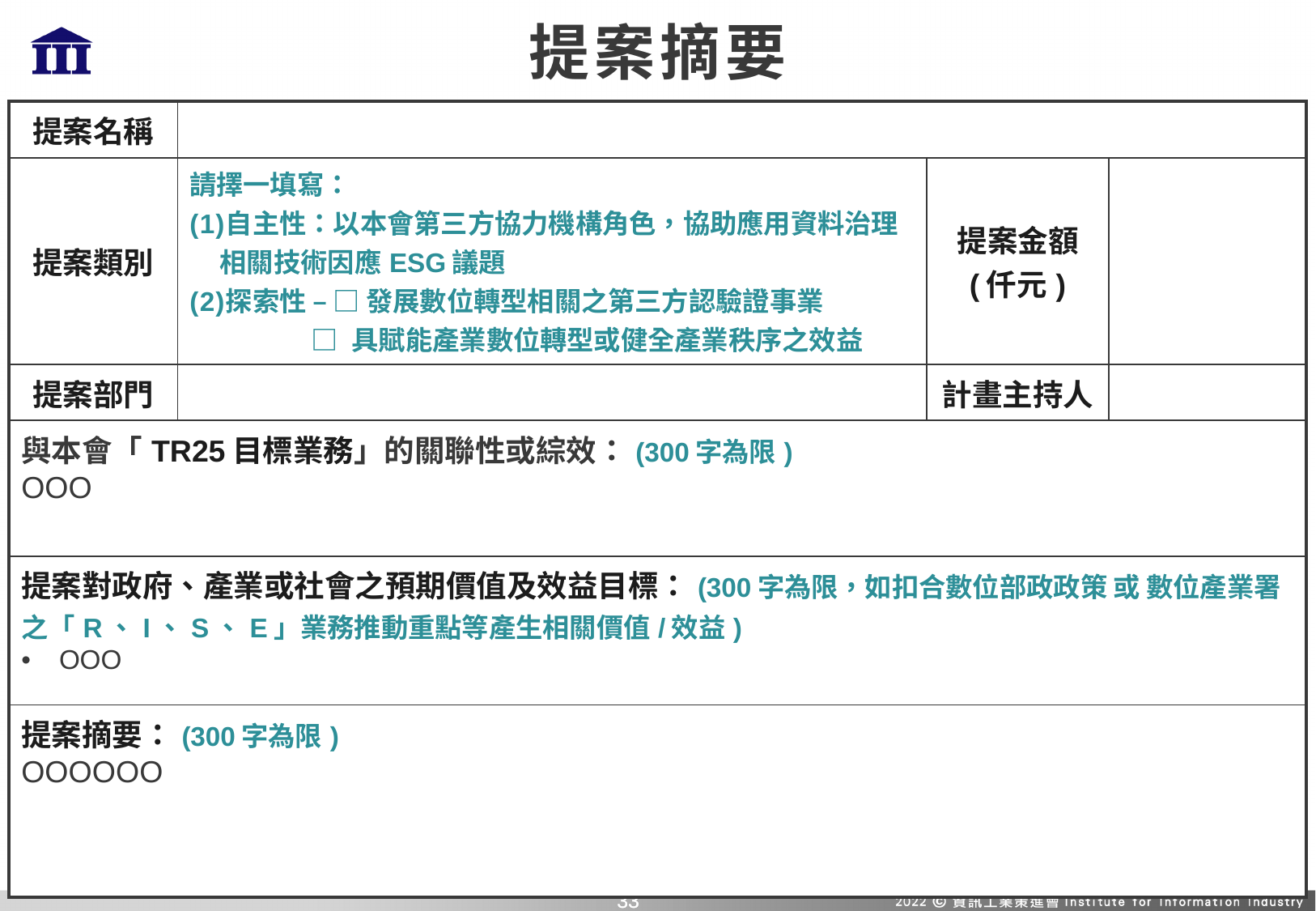

# 提案摘要
| 提案名稱 |  |  |  |
| --- | --- | --- | --- |
| 提案類別 | 請擇一填寫： 自主性：以本會第三方協力機構角色，協助應用資料治理相關技術因應ESG議題 探索性 – □ 發展數位轉型相關之第三方認驗證事業 □ 具賦能產業數位轉型或健全產業秩序之效益 | 提案金額 (仟元) |  |
| 提案部門 |  | 計畫主持人 |  |
| 與本會「TR25目標業務」的關聯性或綜效：(300字為限) OOO |  |  |  |
| 提案對政府、產業或社會之預期價值及效益目標：(300字為限，如扣合數位部政政策 或 數位產業署之「R、I、S、E」業務推動重點等產生相關價值/效益) OOO |  |  |  |
| 提案摘要：(300字為限) OOOOOO |  |  |  |